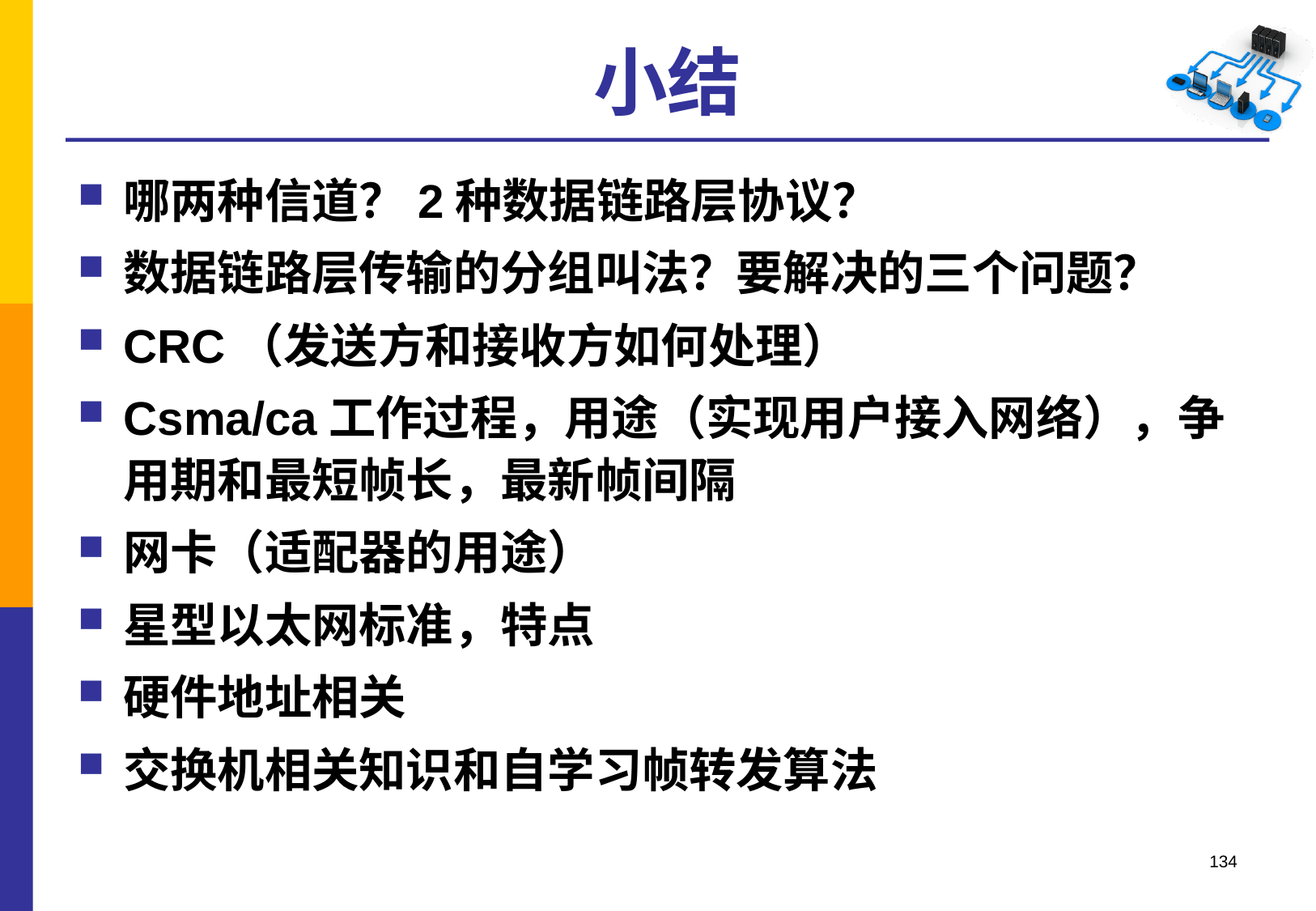

# 小结
哪两种信道？2种数据链路层协议？
数据链路层传输的分组叫法？要解决的三个问题？
CRC（发送方和接收方如何处理）
Csma/ca工作过程，用途（实现用户接入网络），争用期和最短帧长，最新帧间隔
网卡（适配器的用途）
星型以太网标准，特点
硬件地址相关
交换机相关知识和自学习帧转发算法

134